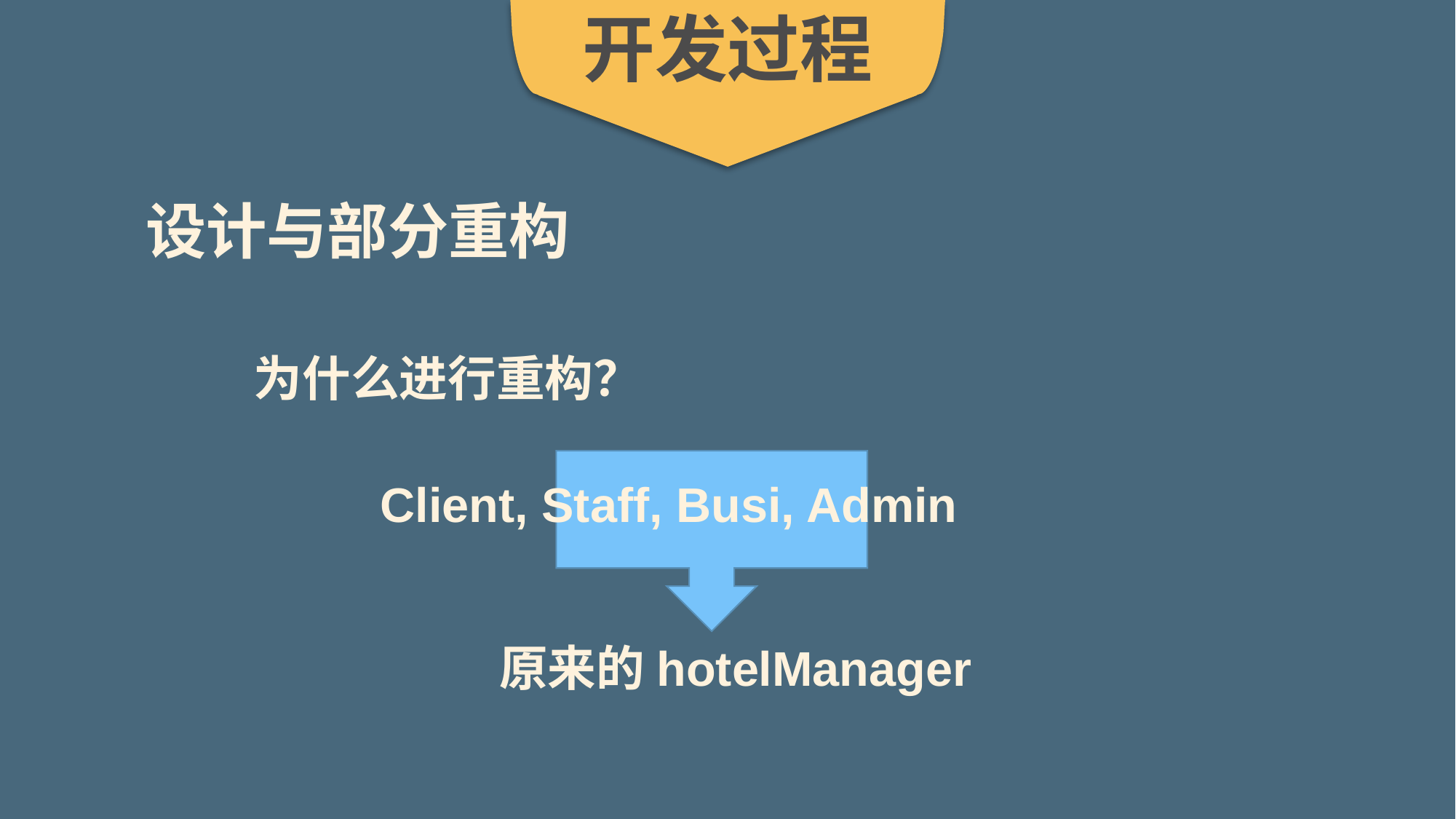

开发过程
设计与部分重构

为什么进行重构？

Client, Staff, Busi, Admin
原来的hotelManager